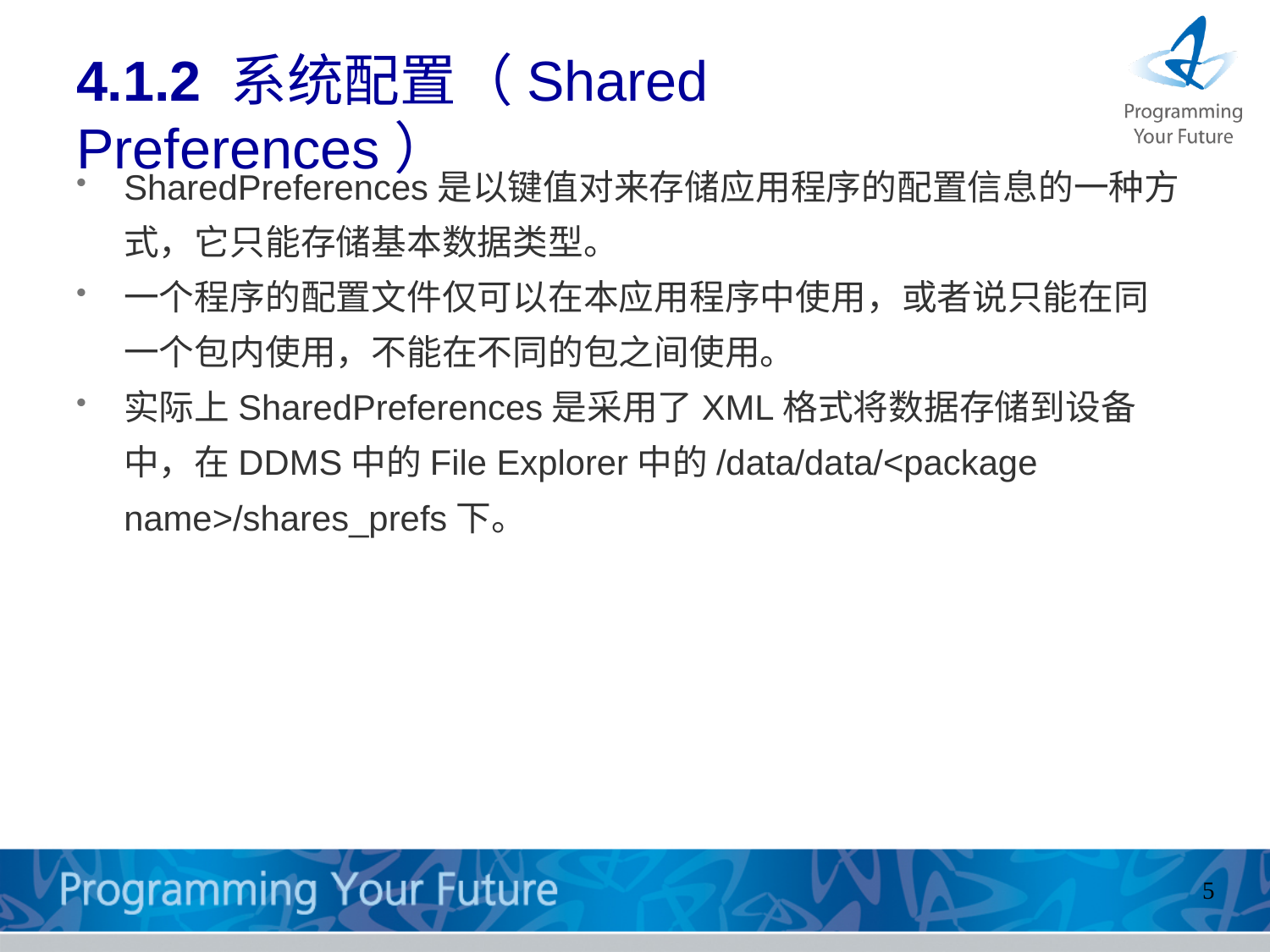

# 4.1.2 系统配置（Shared Preferences）
SharedPreferences是以键值对来存储应用程序的配置信息的一种方式，它只能存储基本数据类型。
一个程序的配置文件仅可以在本应用程序中使用，或者说只能在同一个包内使用，不能在不同的包之间使用。
实际上SharedPreferences是采用了XML格式将数据存储到设备中，在DDMS中的File Explorer中的/data/data/<package name>/shares_prefs下。